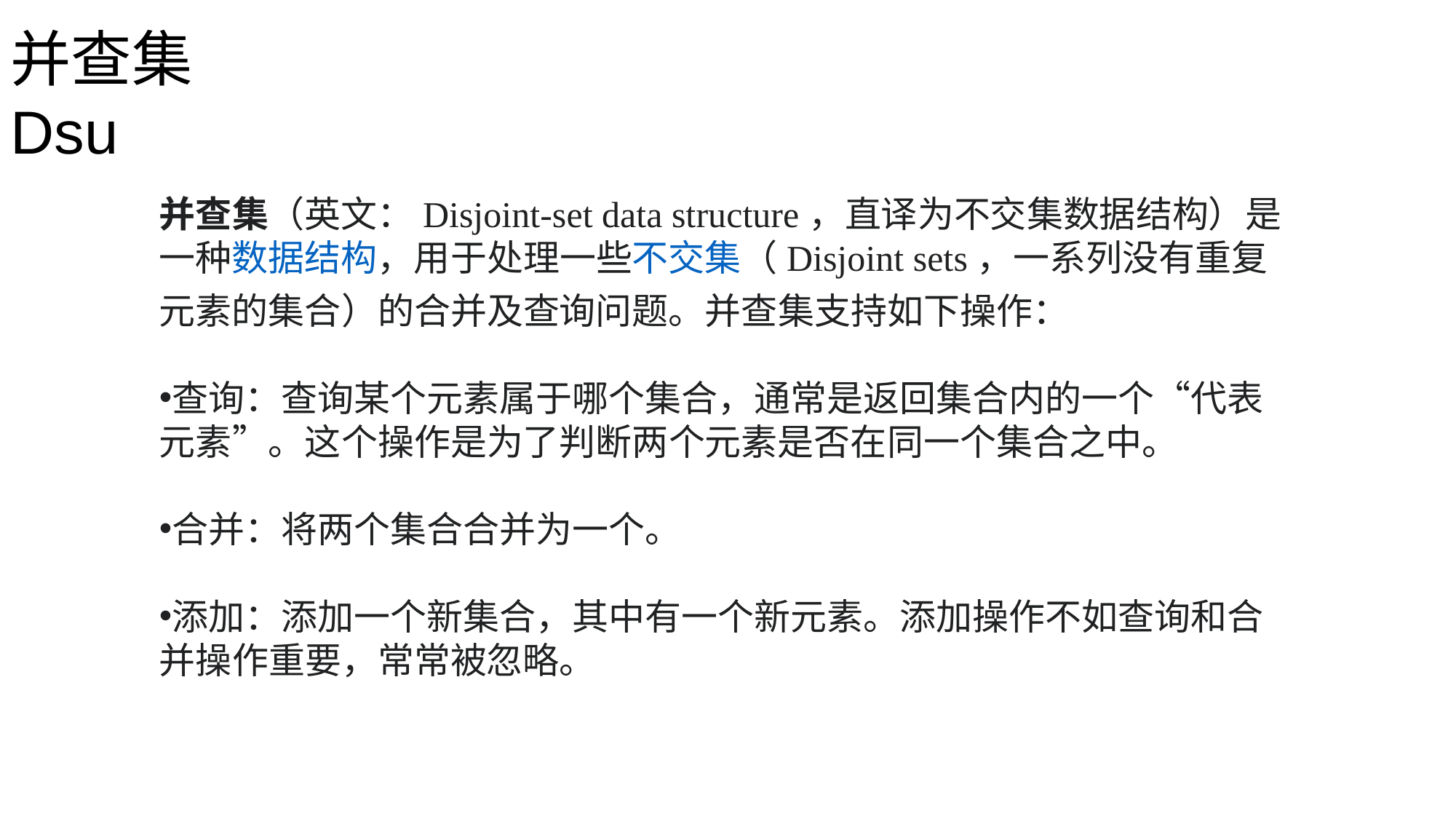

并查集Dsu
并查集（英文：Disjoint-set data structure，直译为不交集数据结构）是一种数据结构，用于处理一些不交集（Disjoint sets，一系列没有重复元素的集合）的合并及查询问题。并查集支持如下操作：

查询：查询某个元素属于哪个集合，通常是返回集合内的一个“代表元素”。这个操作是为了判断两个元素是否在同一个集合之中。

合并：将两个集合合并为一个。

添加：添加一个新集合，其中有一个新元素。添加操作不如查询和合并操作重要，常常被忽略。